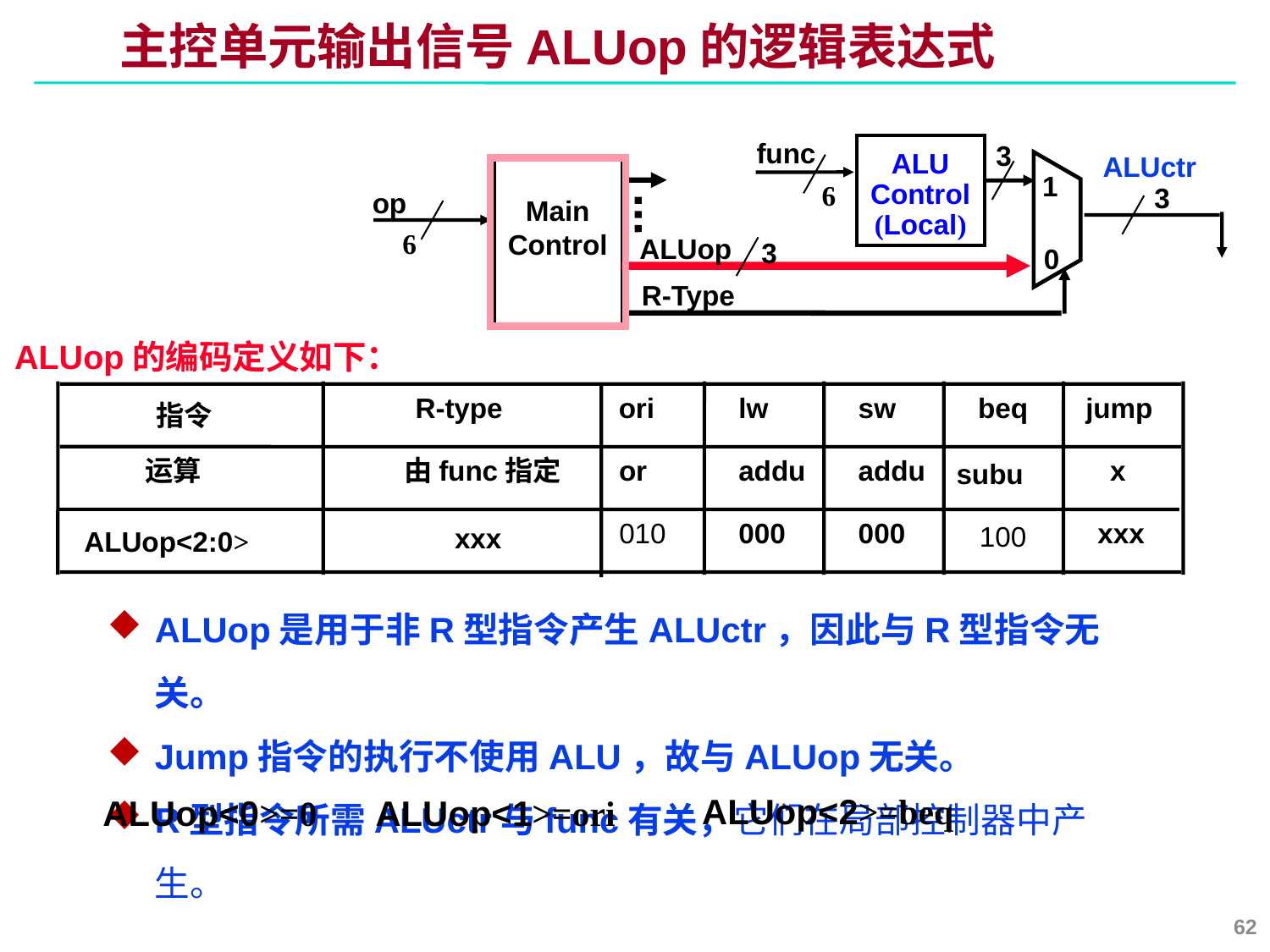

# 主控单元输出信号ALUop的逻辑表达式
func

ALU
Control
(Local)
ALUctr

1

6
op

Main
Control

6
ALUop
3
0

R-Type

3

3
ALUop的编码定义如下：

R-type

ori
lw
sw
beq
jump
           运算

由func指定
or
addu
addu
x
 subu

010
000
000
xxx
 100
xxx
ALUop<2:0>

指令
ALUop是用于非R型指令产生ALUctr，因此与R型指令无关。
Jump指令的执行不使用ALU，故与ALUop无关。
R型指令所需ALUctr与func有关，它们在局部控制器中产生。
ALUop<2>=beq
ALUop<0>=0
ALUop<1>=ori
62